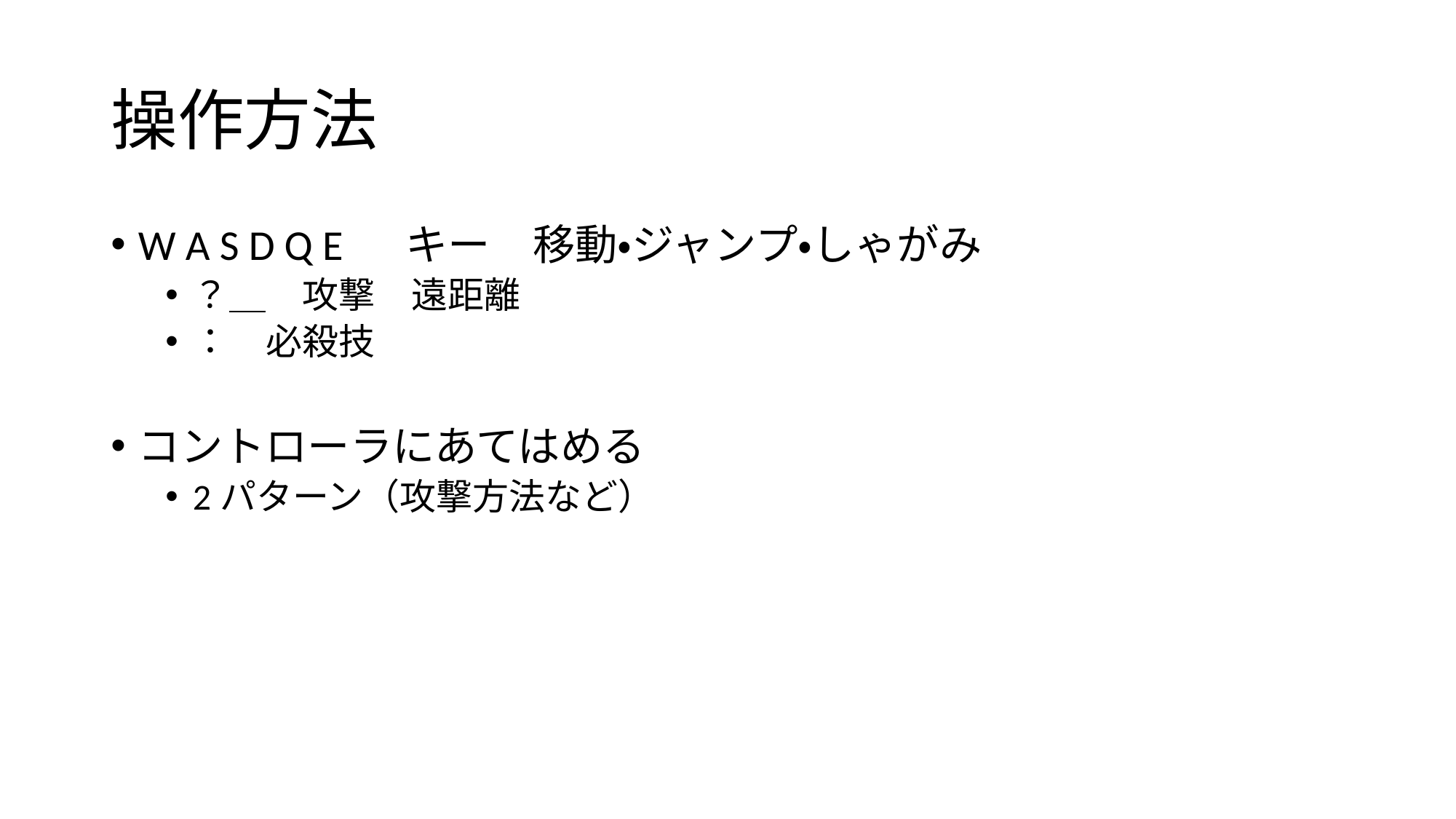

# 操作方法
W A S D Q E 　キー　移動・ジャンプ・しゃがみ
？＿　攻撃　遠距離
：　必殺技

コントローラにあてはめる
2パターン（攻撃方法など）